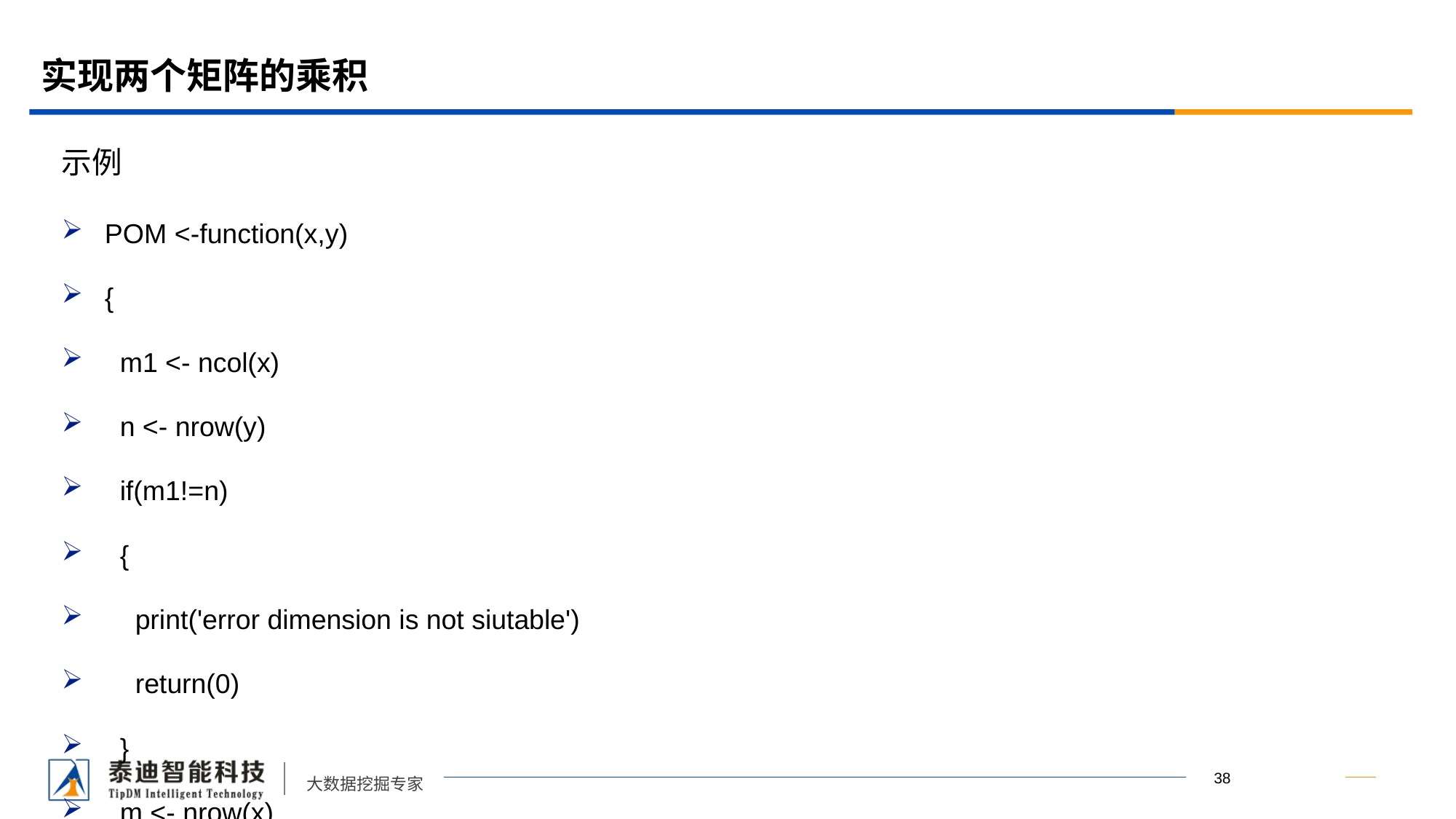

# 实现两个矩阵的乘积
示例
POM <-function(x,y)
{
  m1 <- ncol(x)
  n <- nrow(y)
  if(m1!=n)
  {
    print('error dimension is not siutable')
    return(0)
  }
  m <- nrow(x)